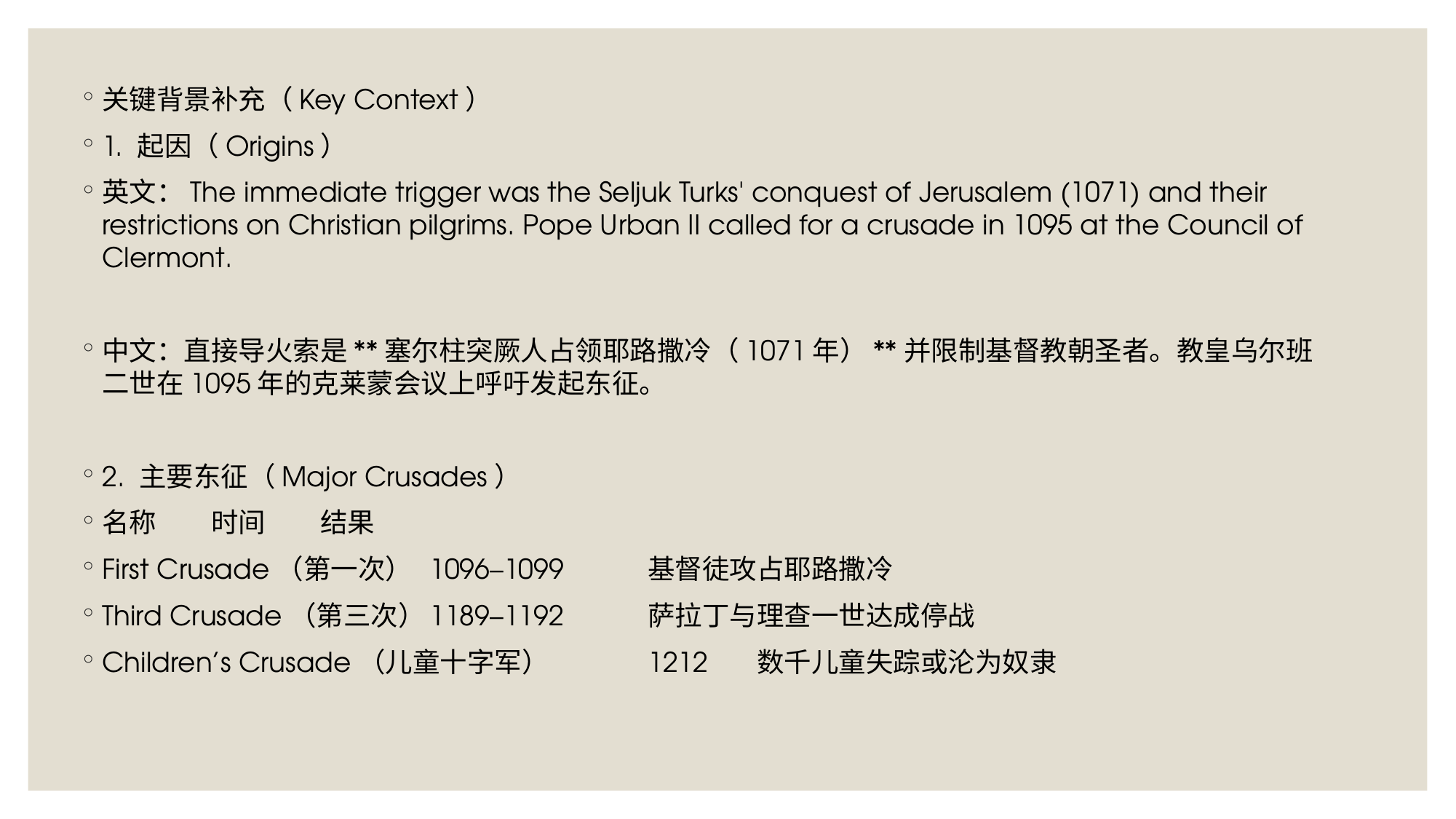

关键背景补充（Key Context）
1. 起因（Origins）
英文：The immediate trigger was the Seljuk Turks' conquest of Jerusalem (1071) and their restrictions on Christian pilgrims. Pope Urban II called for a crusade in 1095 at the Council of Clermont.

中文：直接导火索是**塞尔柱突厥人占领耶路撒冷（1071年）**并限制基督教朝圣者。教皇乌尔班二世在1095年的克莱蒙会议上呼吁发起东征。

2. 主要东征（Major Crusades）
名称	时间	结果
First Crusade（第一次）	1096–1099	基督徒攻占耶路撒冷
Third Crusade（第三次）	1189–1192	萨拉丁与理查一世达成停战
Children’s Crusade（儿童十字军）	1212	数千儿童失踪或沦为奴隶

#